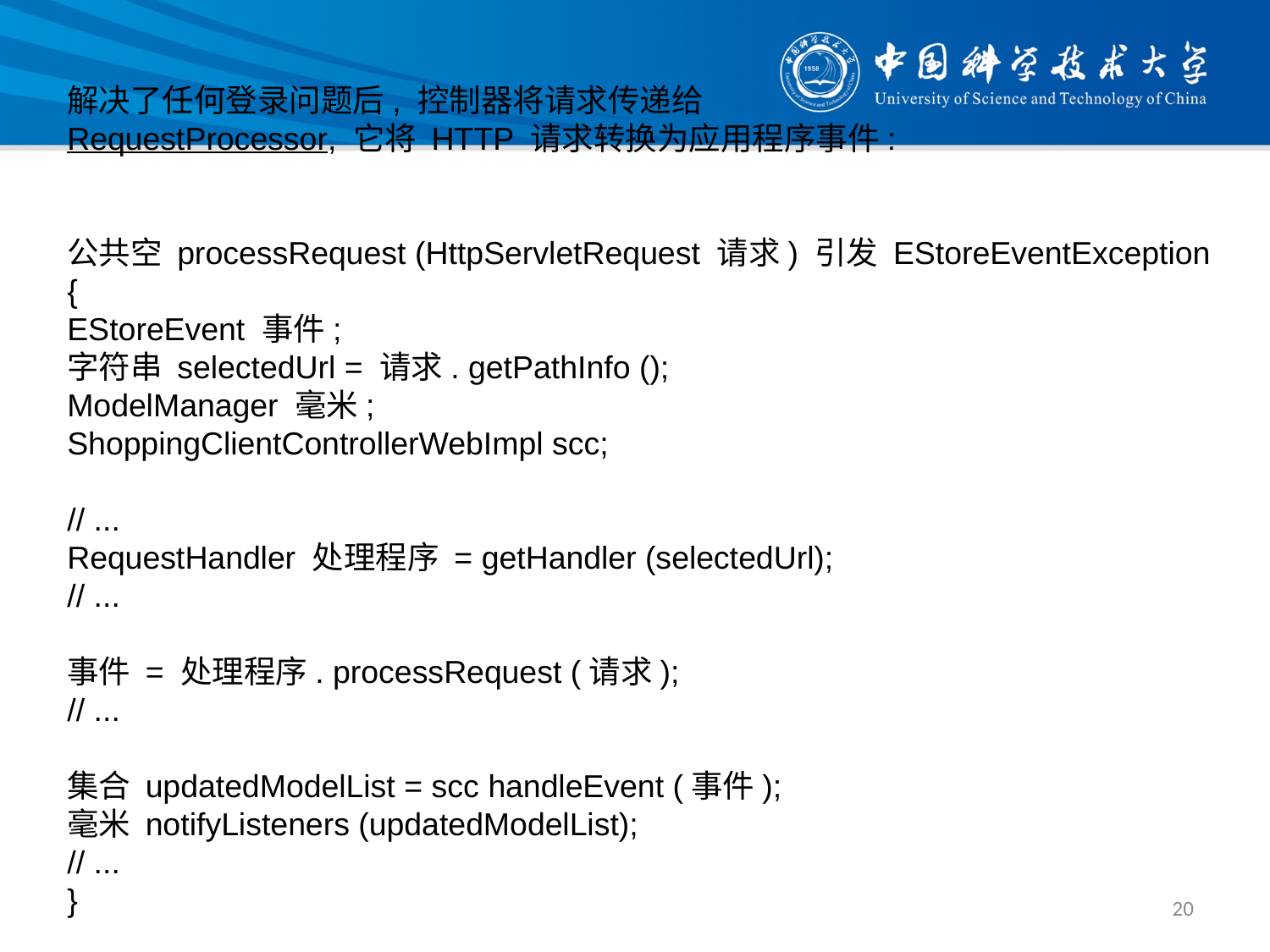

解决了任何登录问题后, 控制器将请求传递给
RequestProcessor, 它将 HTTP 请求转换为应用程序事件:

公共空 processRequest (HttpServletRequest 请求) 引发 EStoreEventException
{
EStoreEvent 事件;
字符串 selectedUrl = 请求. getPathInfo ();
ModelManager 毫米;
ShoppingClientControllerWebImpl scc;

// ...
RequestHandler 处理程序 = getHandler (selectedUrl);
// ...

事件 = 处理程序. processRequest (请求);
// ...

集合 updatedModelList = scc handleEvent (事件);
毫米 notifyListeners (updatedModelList);
// ...
}
20